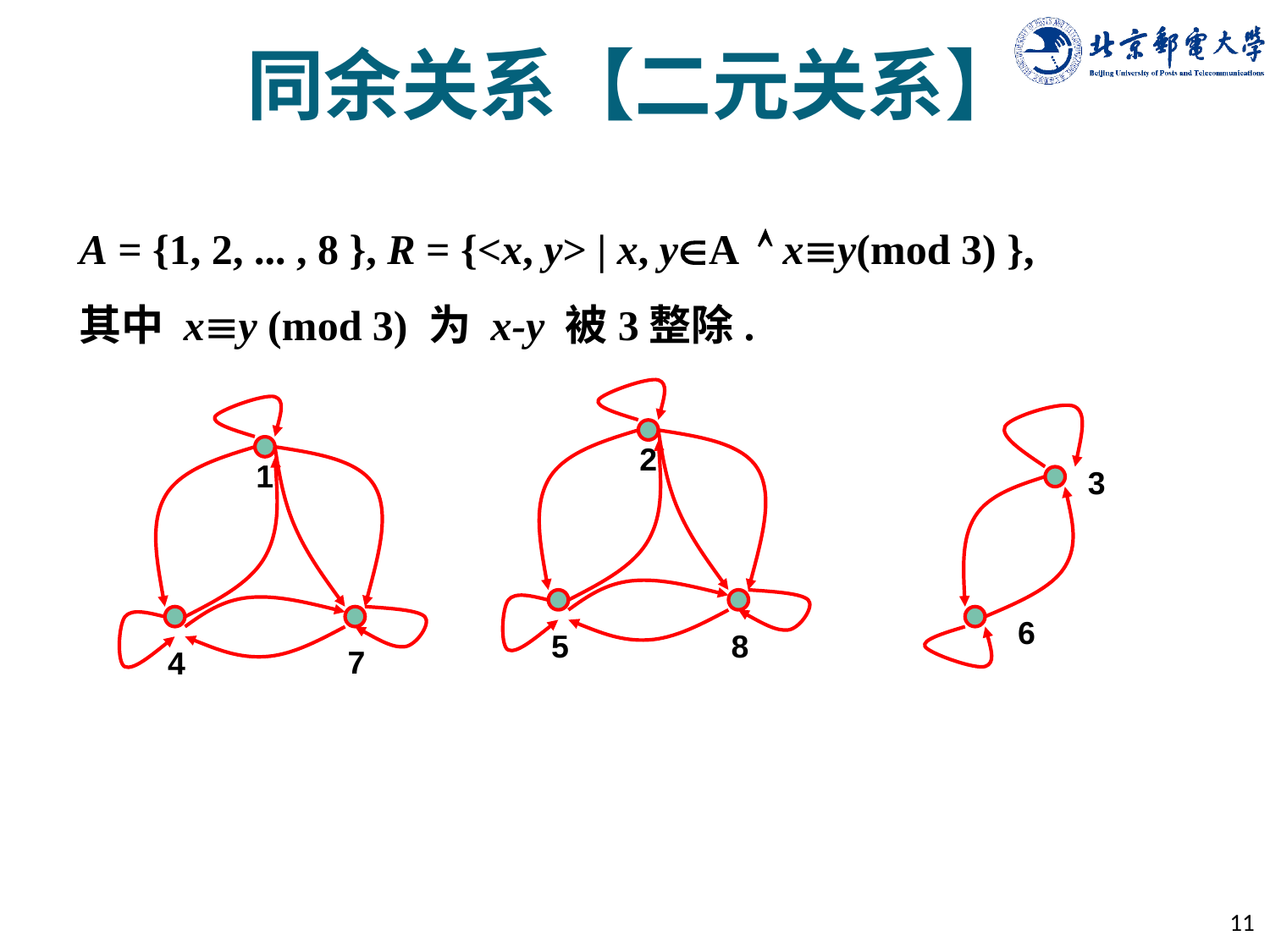

# 同余关系【二元关系】
A = {1, 2, ... , 8 }, R = {<x, y> | x, y∈A  ∧ x≡y(mod 3) },
其中 x≡y (mod 3) 为 x-y 被3整除.

2

1

3

6

5
8

7
4